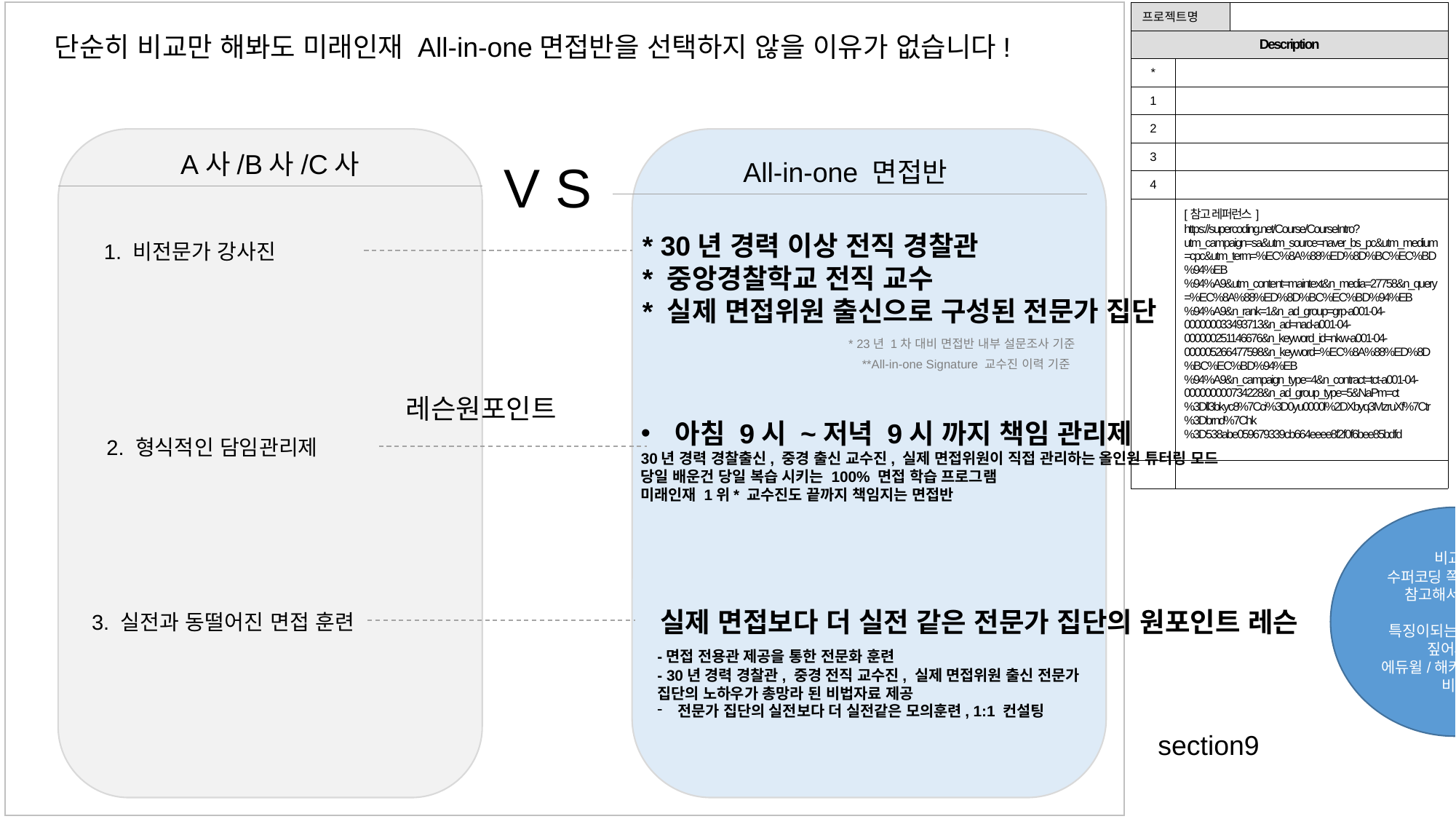

| 프로젝트명 |  |  |
| --- | --- | --- |
| Description |  |  |
| \* |  |  |
| 1 |  |  |
| 2 |  |  |
| 3 |  |  |
| 4 |  |  |
|  | [참고 레퍼런스] https://supercoding.net/Course/CourseIntro?utm\_campaign=sa&utm\_source=naver\_bs\_pc&utm\_medium=cpc&utm\_term=%EC%8A%88%ED%8D%BC%EC%BD%94%EB%94%A9&utm\_content=maintext&n\_media=27758&n\_query=%EC%8A%88%ED%8D%BC%EC%BD%94%EB%94%A9&n\_rank=1&n\_ad\_group=grp-a001-04-000000033493713&n\_ad=nad-a001-04-000000251146676&n\_keyword\_id=nkw-a001-04-000005266477598&n\_keyword=%EC%8A%88%ED%8D%BC%EC%BD%94%EB%94%A9&n\_campaign\_type=4&n\_contract=tct-a001-04-000000000734228&n\_ad\_group\_type=5&NaPm=ct%3Dll3bkyc8%7Cci%3D0yu0000l%2DXbyq3MzruXf%7Ctr%3Dbrnd%7Chk%3D538abe059679339cb664eeee8f2f0f6bee85bdfd |  |
|  |  |  |
단순히 비교만 해봐도 미래인재 All-in-one면접반을 선택하지 않을 이유가 없습니다!

A사/B사/C사
V S
All-in-one 면접반
* 30년 경력 이상 전직 경찰관
* 중앙경찰학교 전직 교수
* 실제 면접위원 출신으로 구성된 전문가 집단
1. 비전문가 강사진
* 23년 1차 대비 면접반 내부 설문조사 기준
**All-in-one Signature 교수진 이력 기준
레슨원포인트
아침 9시 ~저녁 9시 까지 책임 관리제
30년 경력 경찰출신, 중경 출신 교수진, 실제 면접위원이 직접 관리하는 올인원 튜터링 모드
당일 배운건 당일 복습 시키는 100% 면접 학습 프로그램
미래인재 1위* 교수진도 끝까지 책임지는 면접반
2. 형식적인 담임관리제
비교표
수퍼코딩 쪽 VS 부분 참고해서 만들것

특징이되는 부분만 잘 짚어서…
에듀윌/해커스/경단기 비교
실제 면접보다 더 실전 같은 전문가 집단의 원포인트 레슨
3. 실전과 동떨어진 면접 훈련
-면접 전용관 제공을 통한 전문화 훈련
- 30년 경력 경찰관, 중경 전직 교수진, 실제 면접위원 출신 전문가 집단의 노하우가 총망라 된 비법자료 제공
전문가 집단의 실전보다 더 실전같은 모의훈련, 1:1 컨설팅
section9